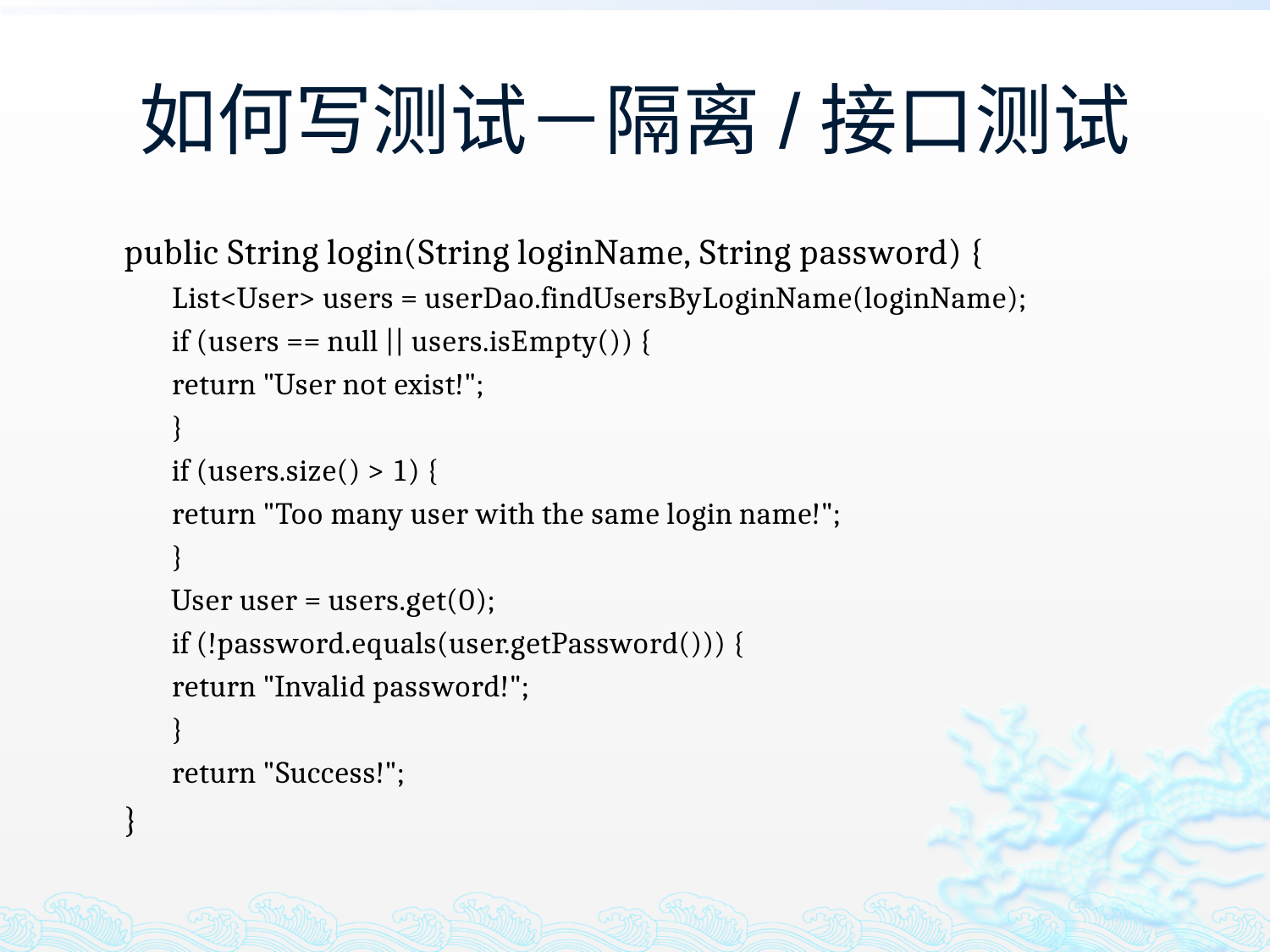

# 如何写测试－隔离/接口测试
public String login(String loginName, String password) {
List<User> users = userDao.findUsersByLoginName(loginName);
if (users == null || users.isEmpty()) {
return "User not exist!";
}
if (users.size() > 1) {
return "Too many user with the same login name!";
}
User user = users.get(0);
if (!password.equals(user.getPassword())) {
return "Invalid password!";
}
return "Success!";
}